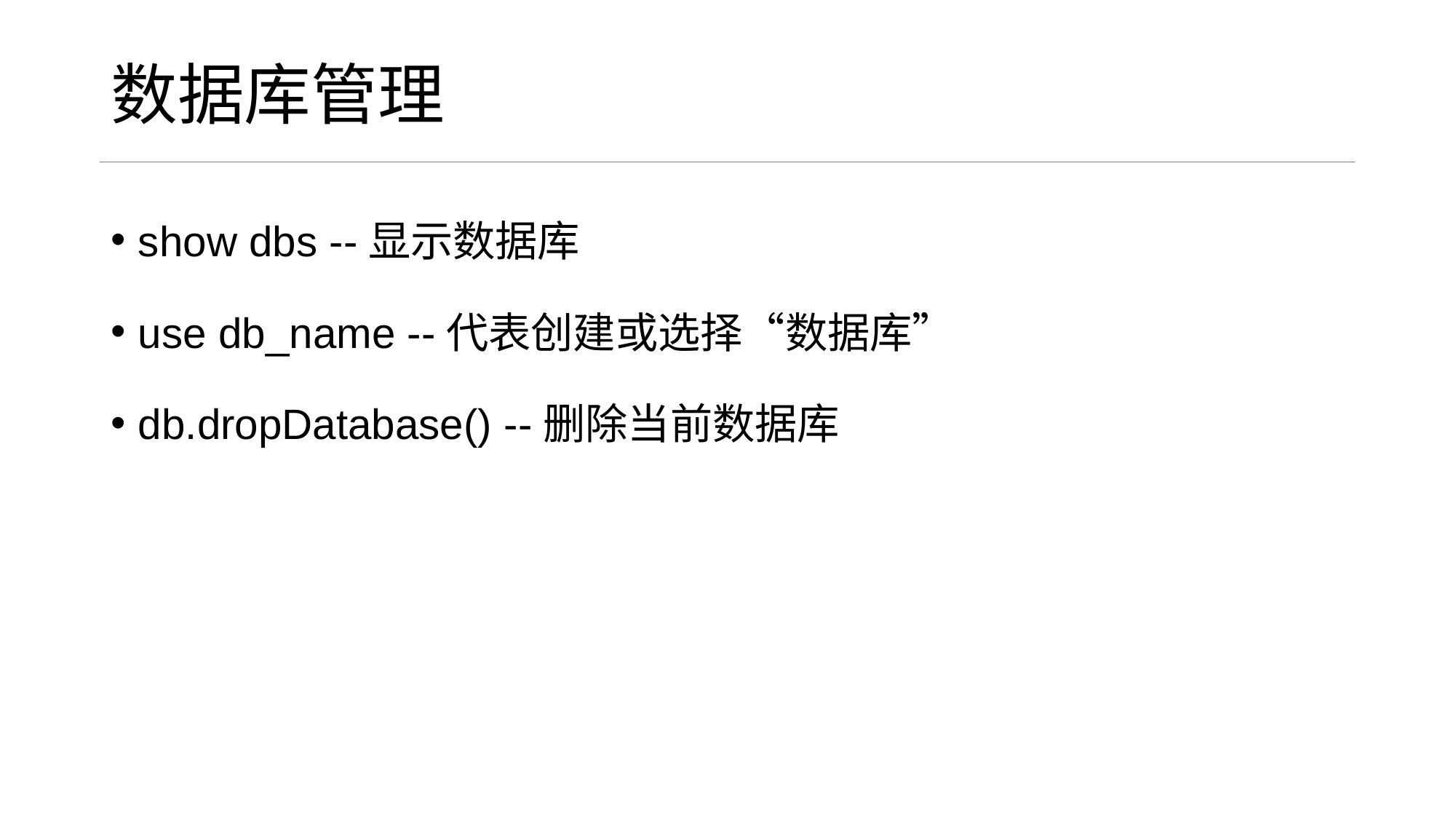

# 数据库管理
show dbs --显示数据库
use db_name --代表创建或选择“数据库”
db.dropDatabase() --删除当前数据库